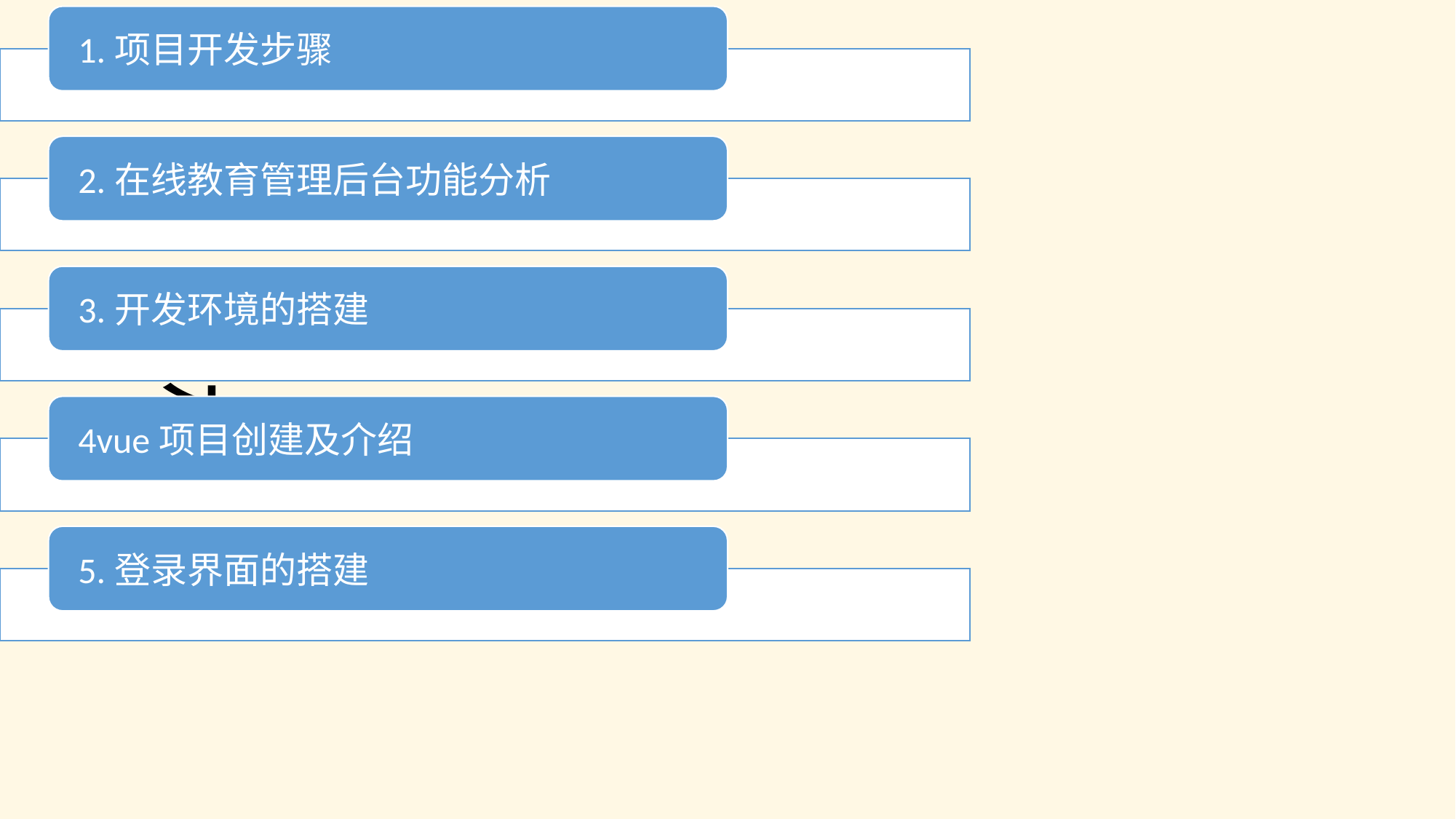

1.项目开发步骤

2.在线教育管理后台功能分析

3.开发环境的搭建

4vue项目创建及介绍

5.登录界面的搭建
目标